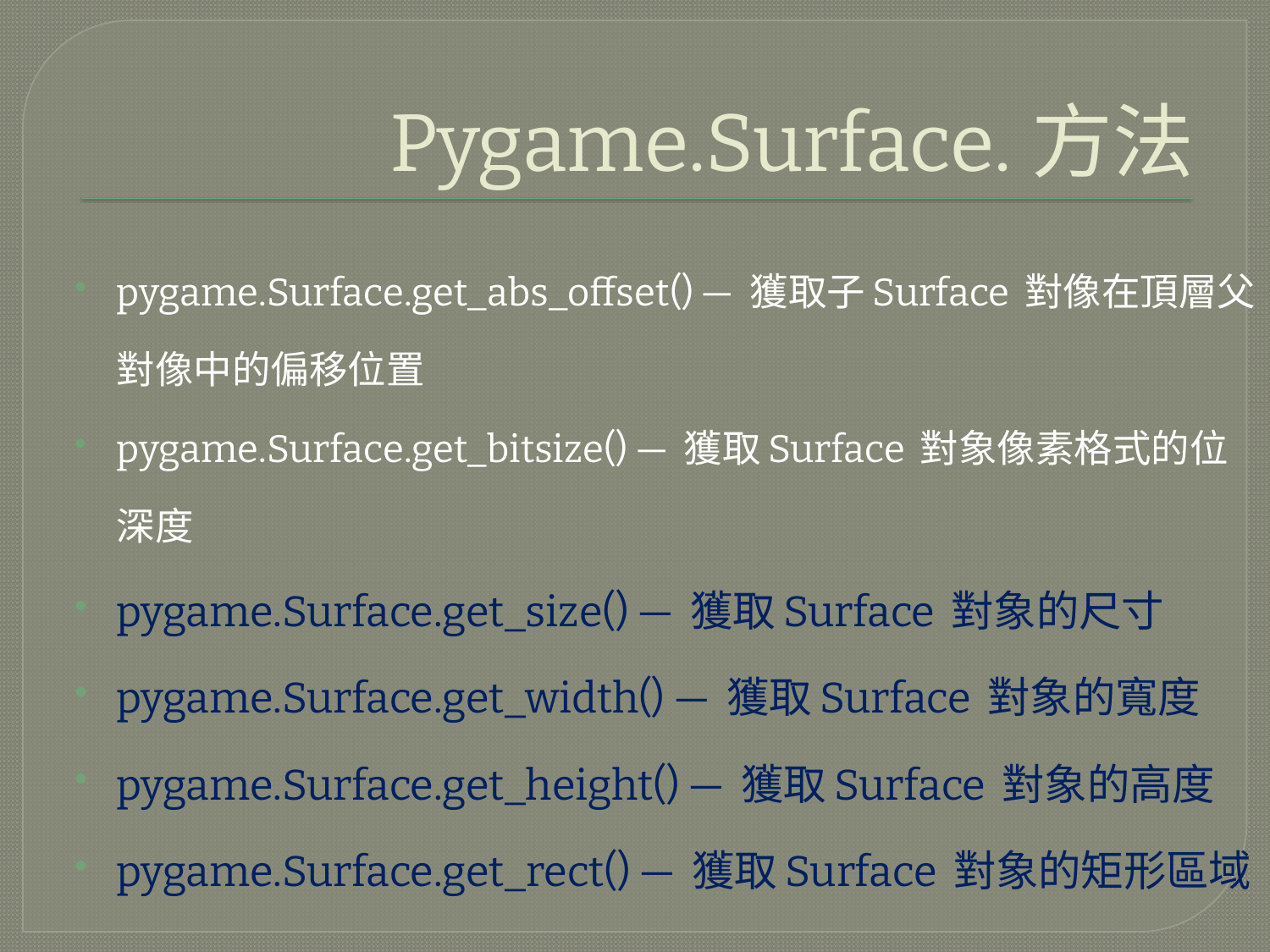

# Pygame.Surface.方法
pygame.Surface.get_abs_offset() — 獲取子Surface 對像在頂層父對像中的偏移位置
pygame.Surface.get_bitsize() — 獲取Surface 對象像素格式的位深度
pygame.Surface.get_size() — 獲取Surface 對象的尺寸
pygame.Surface.get_width() — 獲取Surface 對象的寬度
pygame.Surface.get_height() — 獲取Surface 對象的高度
pygame.Surface.get_rect() — 獲取Surface 對象的矩形區域